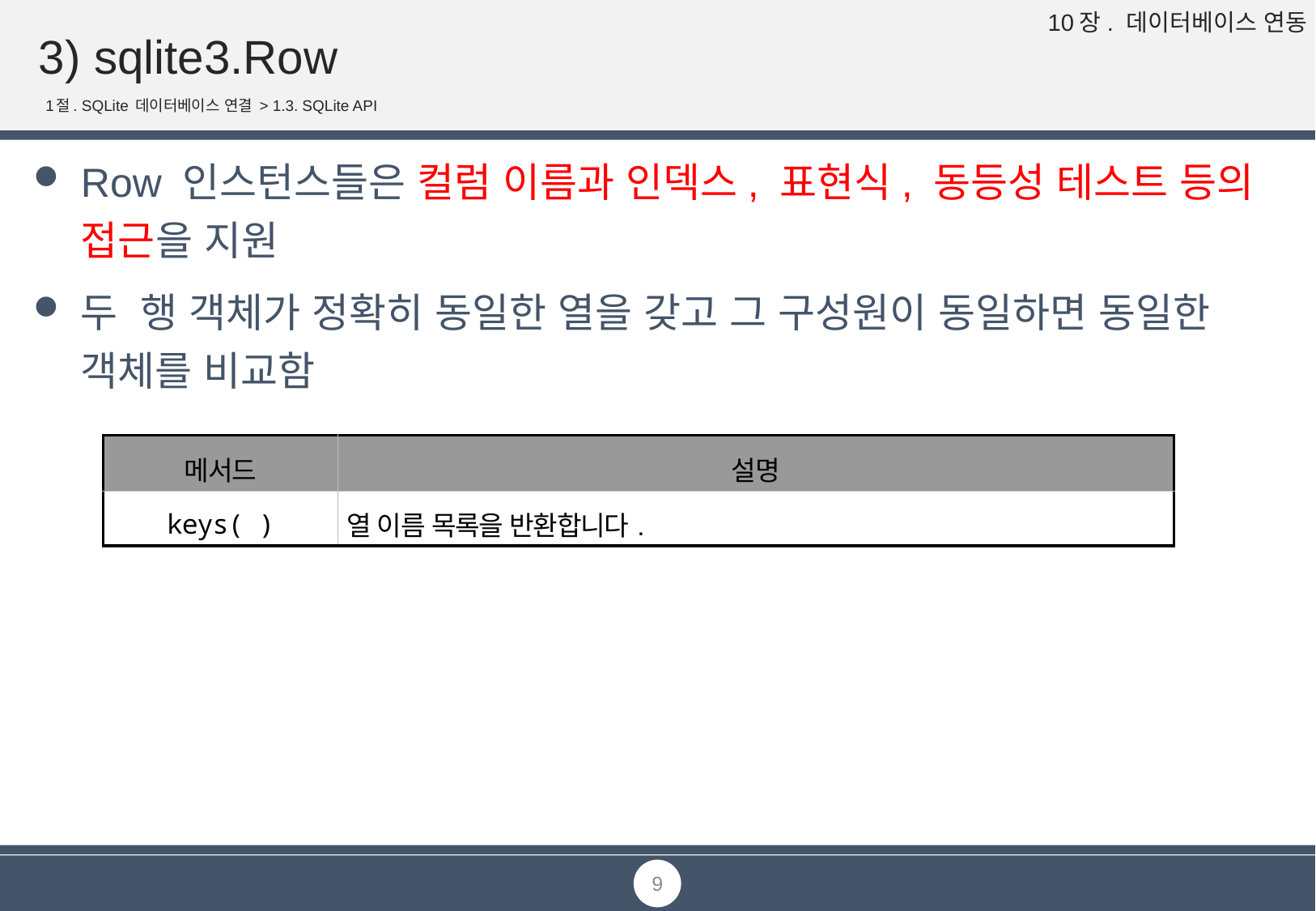

# 3) sqlite3.Row
1절. SQLite 데이터베이스 연결 > 1.3. SQLite API
Row 인스턴스들은 컬럼 이름과 인덱스, 표현식, 동등성 테스트 등의 접근을 지원
두  행 객체가 정확히 동일한 열을 갖고 그 구성원이 동일하면 동일한 객체를 비교함

| 메서드 | 설명 |
| --- | --- |
| keys( ) | 열 이름 목록을 반환합니다. |
9